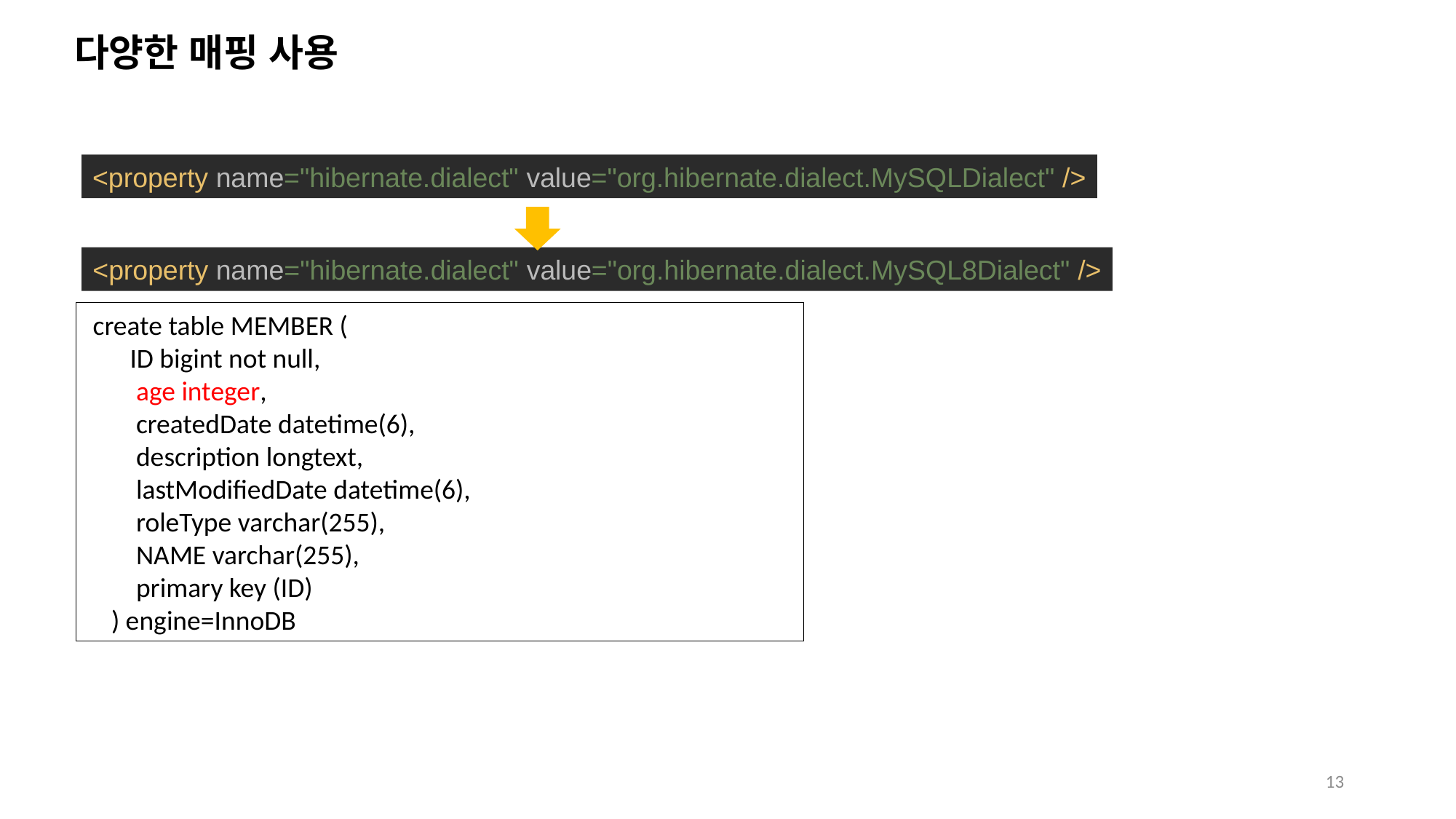

# 다양한 매핑 사용

<property name="hibernate.dialect" value="org.hibernate.dialect.MySQLDialect" />

<property name="hibernate.dialect" value="org.hibernate.dialect.MySQL8Dialect" />
 create table MEMBER (
       ID bigint not null,
        age integer,
        createdDate datetime(6),
        description longtext,
        lastModifiedDate datetime(6),
        roleType varchar(255),
        NAME varchar(255),
        primary key (ID)
    ) engine=InnoDB
13